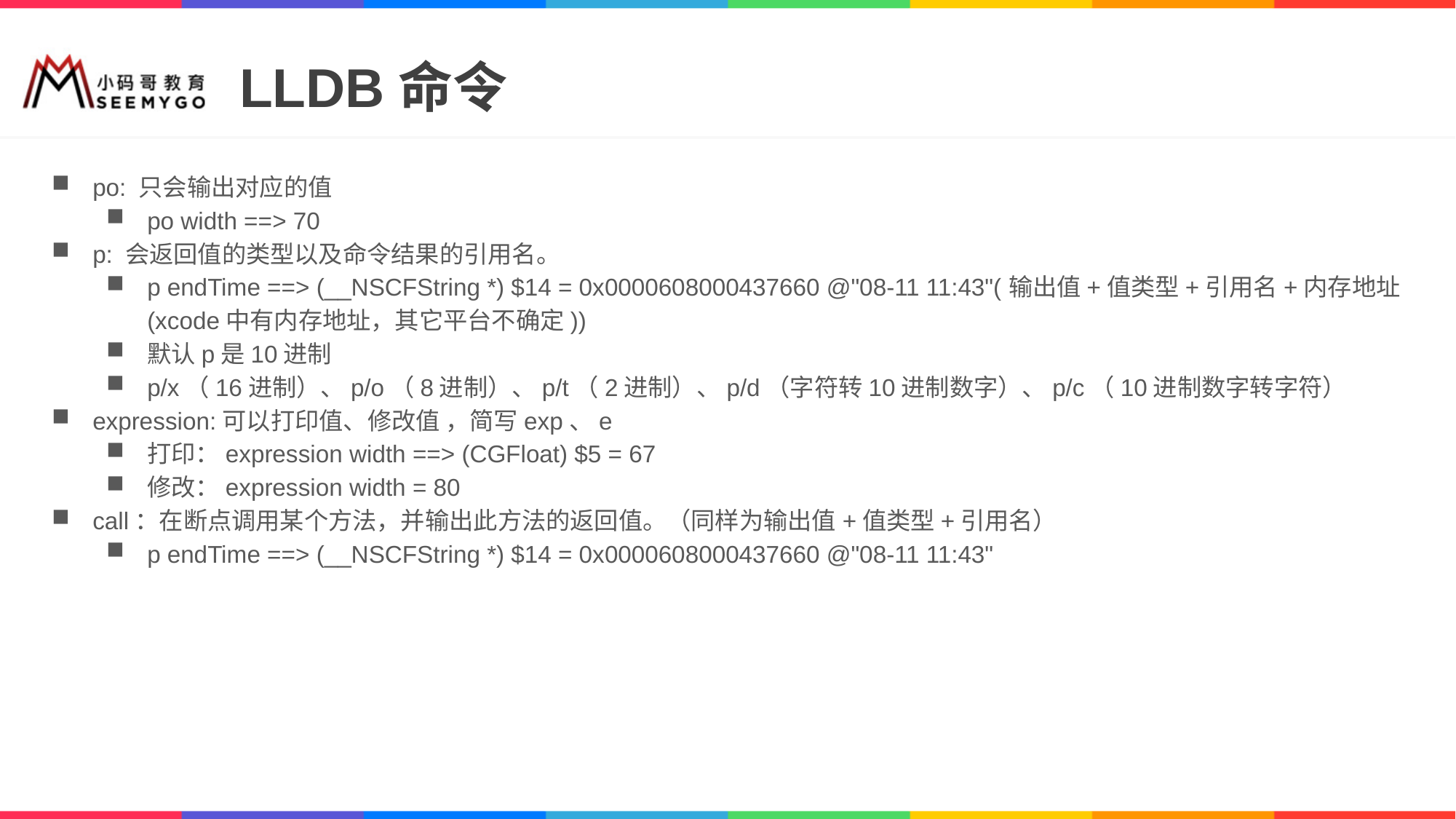

# LLDB命令
po: 只会输出对应的值
po width ==> 70
p: 会返回值的类型以及命令结果的引用名。
p endTime ==> (__NSCFString *) $14 = 0x0000608000437660 @"08-11 11:43"(输出值+值类型+引用名+内存地址(xcode中有内存地址，其它平台不确定))
默认p是10进制
p/x（16进制）、p/o（8进制）、p/t（2进制）、p/d（字符转10进制数字）、p/c（10进制数字转字符）
expression:可以打印值、修改值 ，简写exp、e
打印：expression width ==> (CGFloat) $5 = 67
修改：expression width = 80
call：在断点调用某个方法，并输出此方法的返回值。（同样为输出值+值类型+引用名）
p endTime ==> (__NSCFString *) $14 = 0x0000608000437660 @"08-11 11:43"